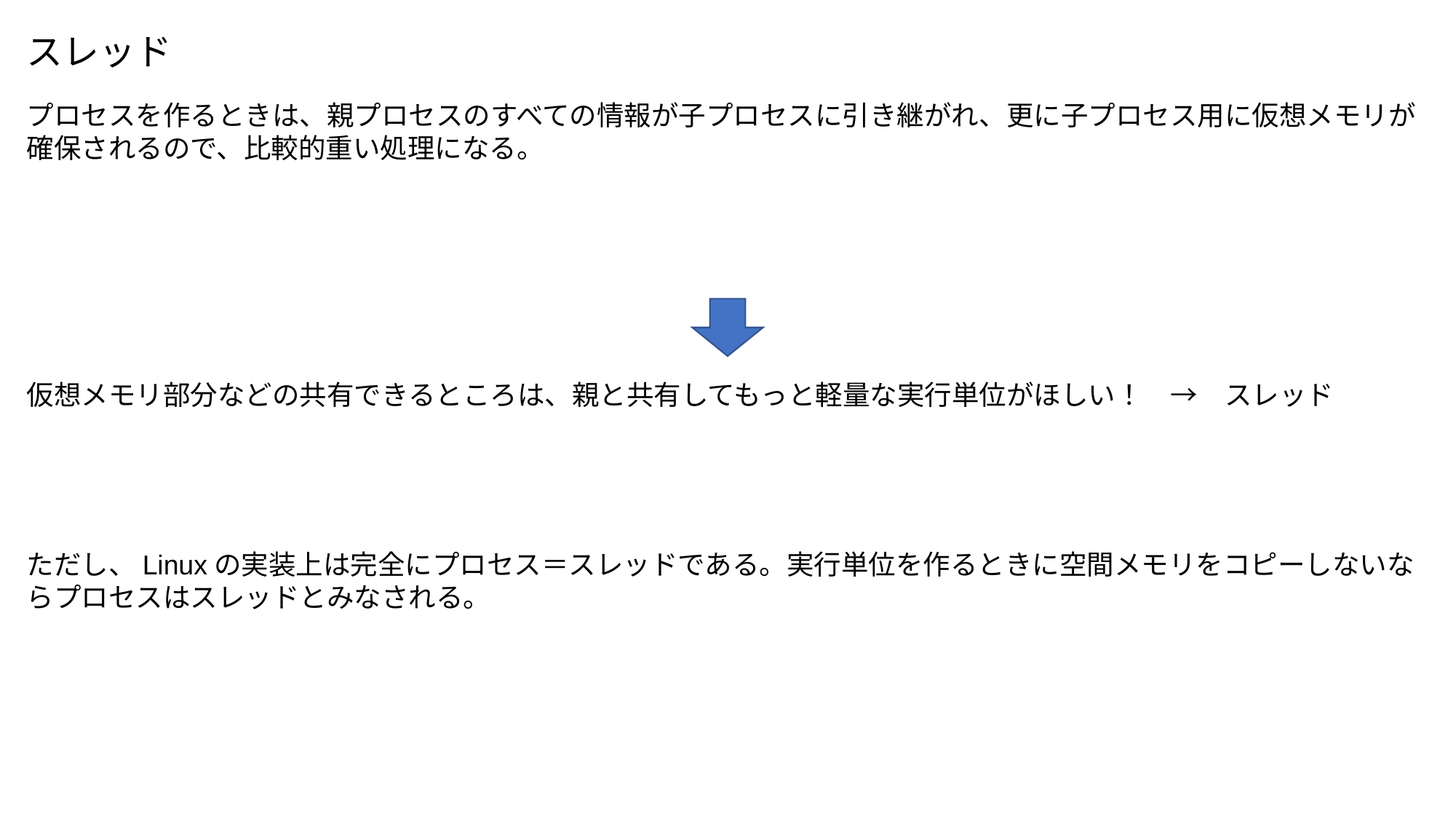

スレッド
プロセスを作るときは、親プロセスのすべての情報が子プロセスに引き継がれ、更に子プロセス用に仮想メモリが確保されるので、比較的重い処理になる。

仮想メモリ部分などの共有できるところは、親と共有してもっと軽量な実行単位がほしい！　→　スレッド
ただし、Linuxの実装上は完全にプロセス＝スレッドである。実行単位を作るときに空間メモリをコピーしないならプロセスはスレッドとみなされる。